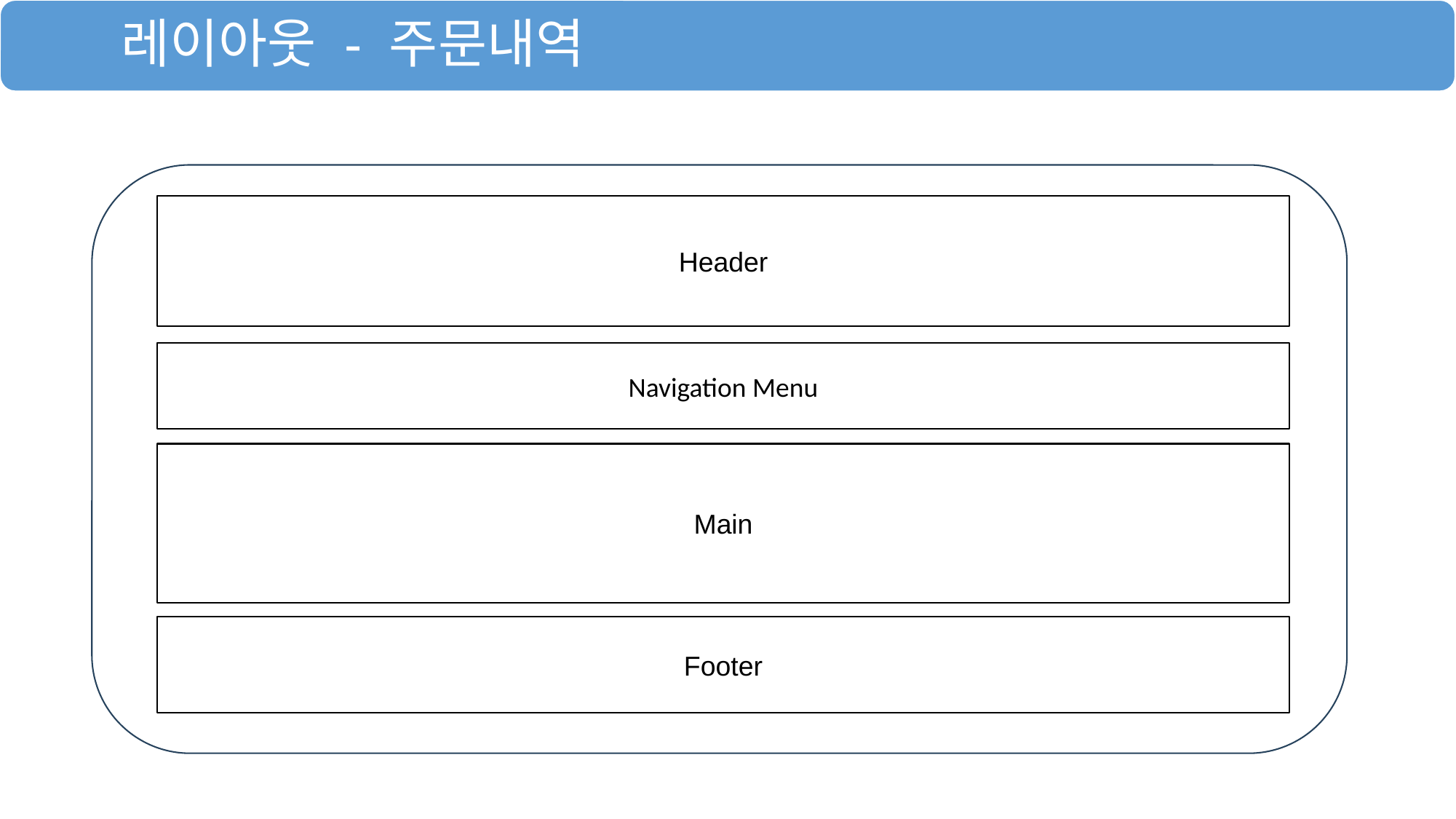

레이아웃 - 주문내역

Header
Navigation Menu
Main
Footer